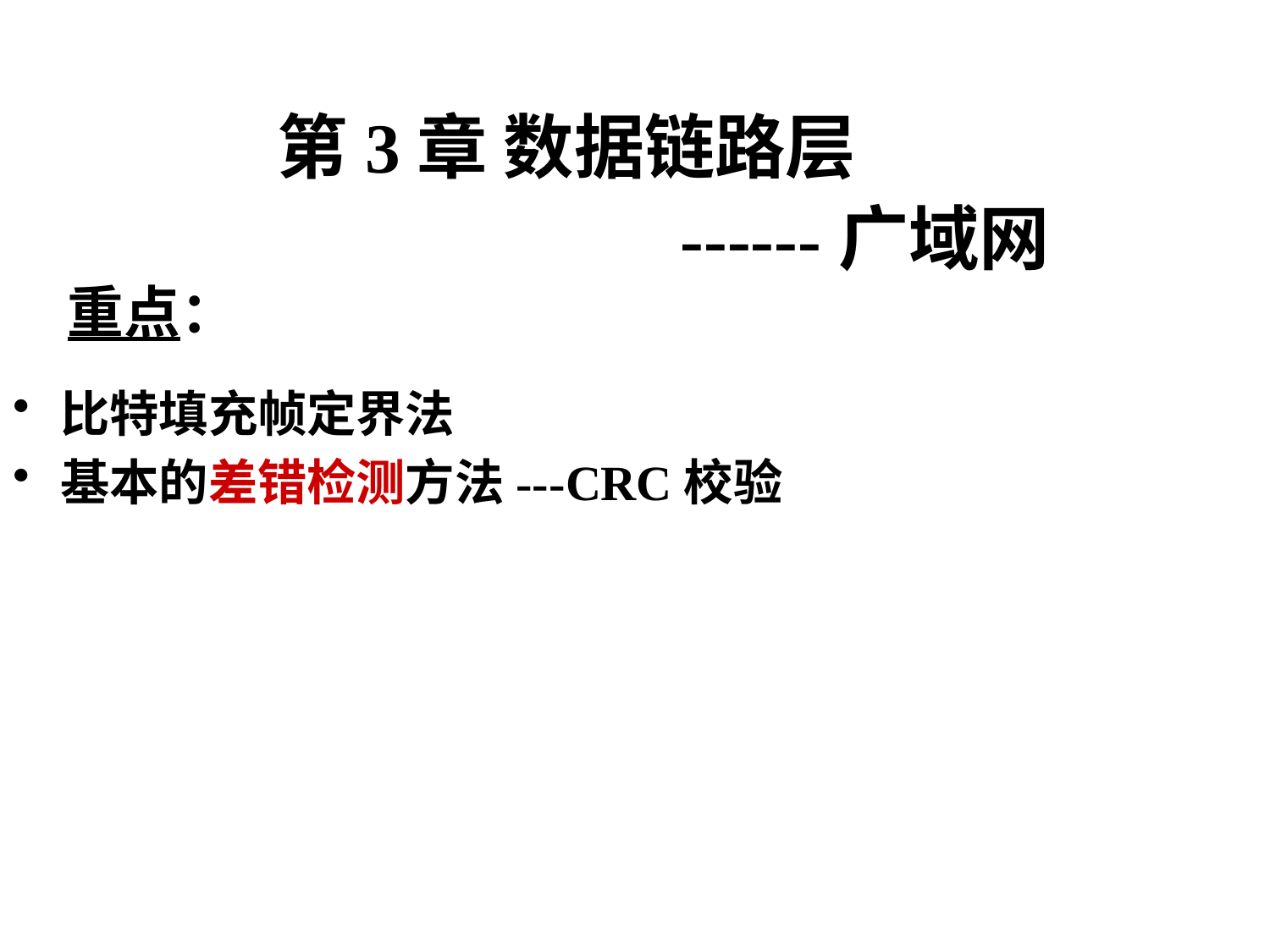

第3章 数据链路层
                        ------广域网
# 重点：
比特填充帧定界法
基本的差错检测方法---CRC校验